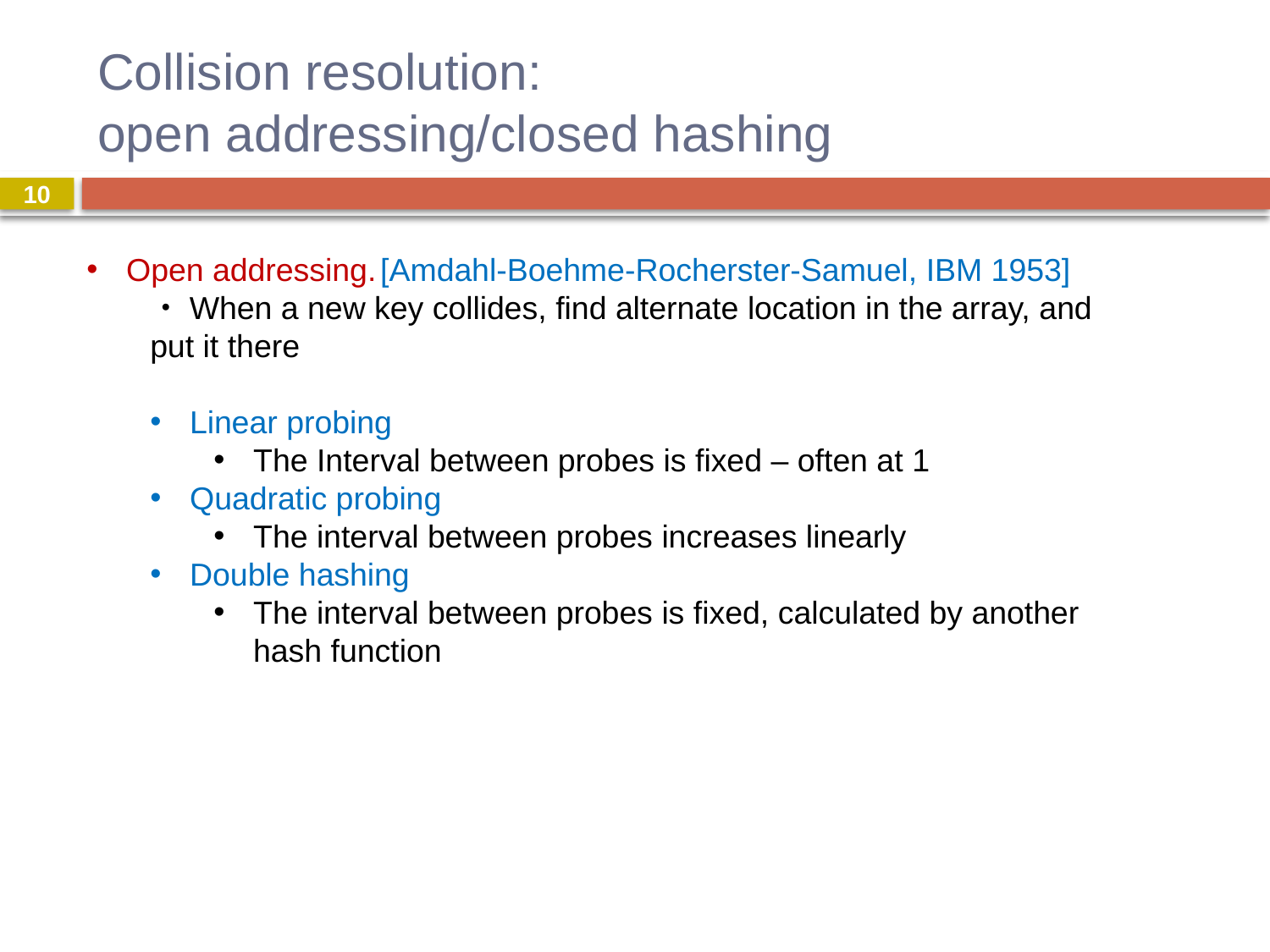

# Collision resolution: open addressing/closed hashing
10
Open addressing.	[Amdahl-Boehme-Rocherster-Samuel, IBM 1953]
・When a new key collides, find alternate location in the array, and put it there

Linear probing
The Interval between probes is fixed – often at 1
Quadratic probing
The interval between probes increases linearly
Double hashing
The interval between probes is fixed, calculated by another hash function